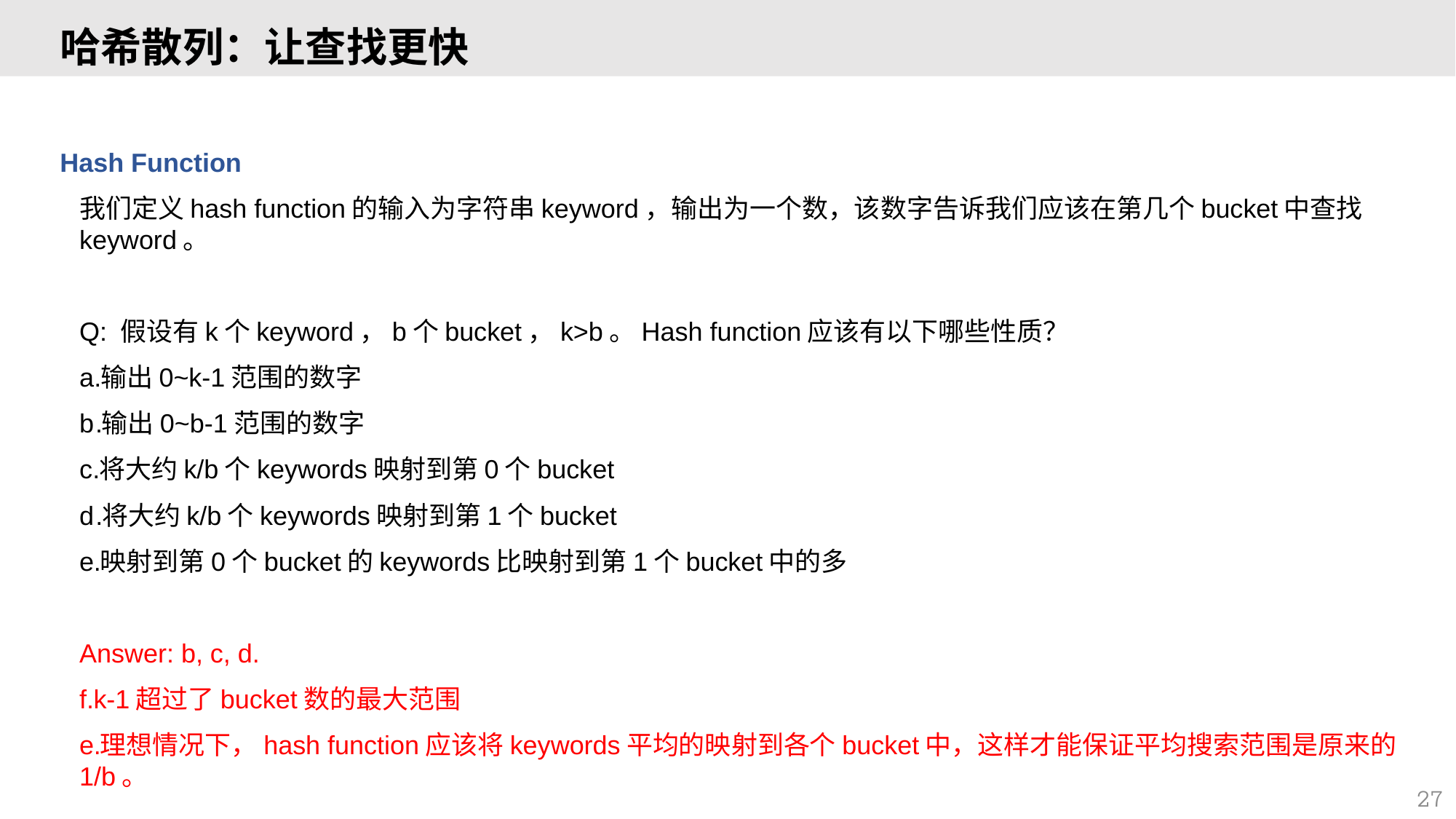

# 哈希散列：让查找更快

Hash Function
我们定义hash function的输入为字符串keyword，输出为一个数，该数字告诉我们应该在第几个bucket中查找keyword。

Q: 假设有k个keyword，b个bucket，k>b。Hash function应该有以下哪些性质？
输出0~k-1范围的数字
输出0~b-1范围的数字
将大约k/b个keywords映射到第0个bucket
将大约k/b个keywords映射到第1个bucket
映射到第0个bucket的keywords比映射到第1个bucket中的多

Answer: b, c, d.
k-1超过了bucket数的最大范围
理想情况下，hash function应该将keywords平均的映射到各个bucket中，这样才能保证平均搜索范围是原来的1/b。

27